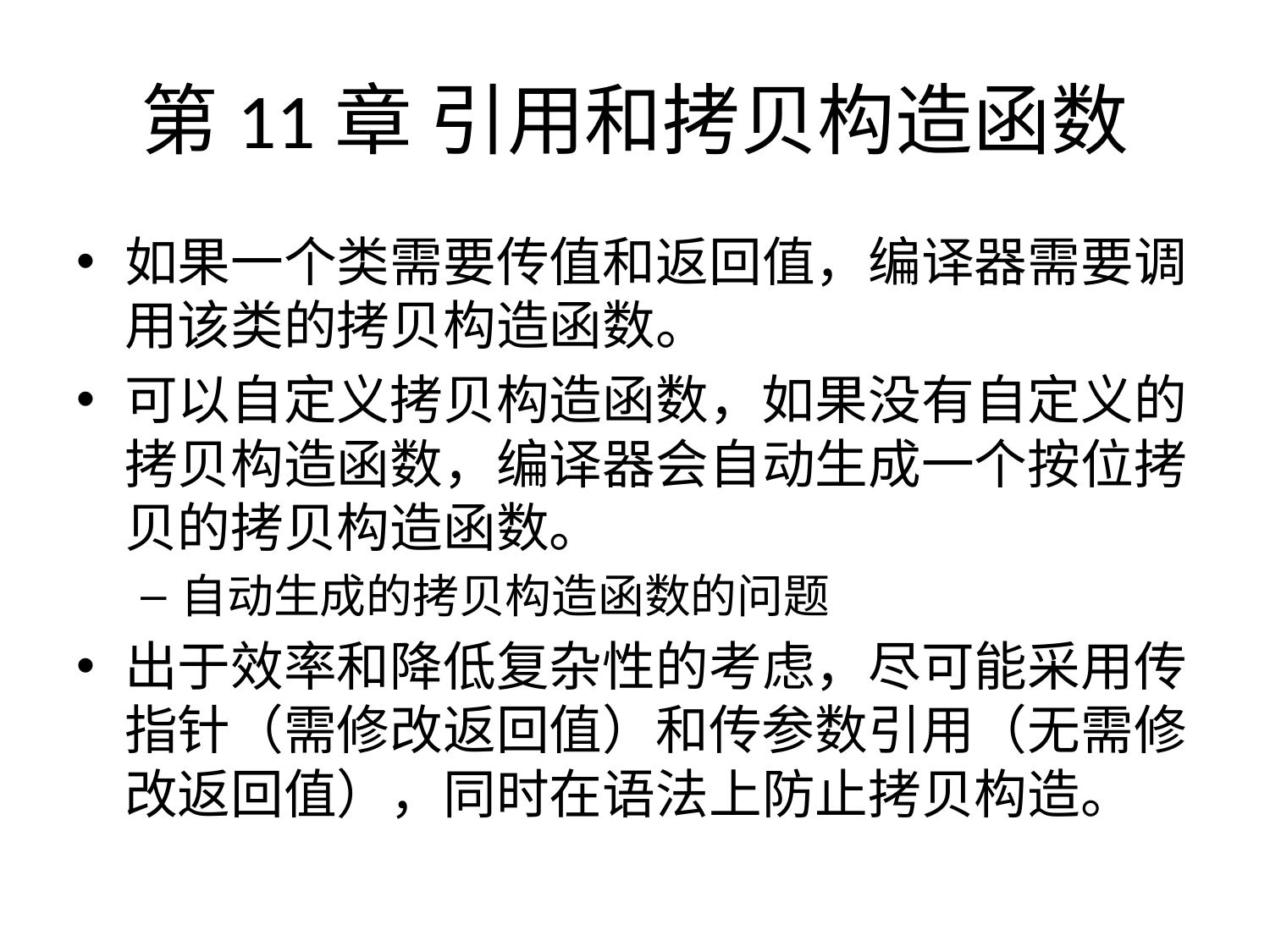

# 第11章 引用和拷贝构造函数
如果一个类需要传值和返回值，编译器需要调用该类的拷贝构造函数。
可以自定义拷贝构造函数，如果没有自定义的拷贝构造函数，编译器会自动生成一个按位拷贝的拷贝构造函数。
自动生成的拷贝构造函数的问题
出于效率和降低复杂性的考虑，尽可能采用传指针（需修改返回值）和传参数引用（无需修改返回值），同时在语法上防止拷贝构造。